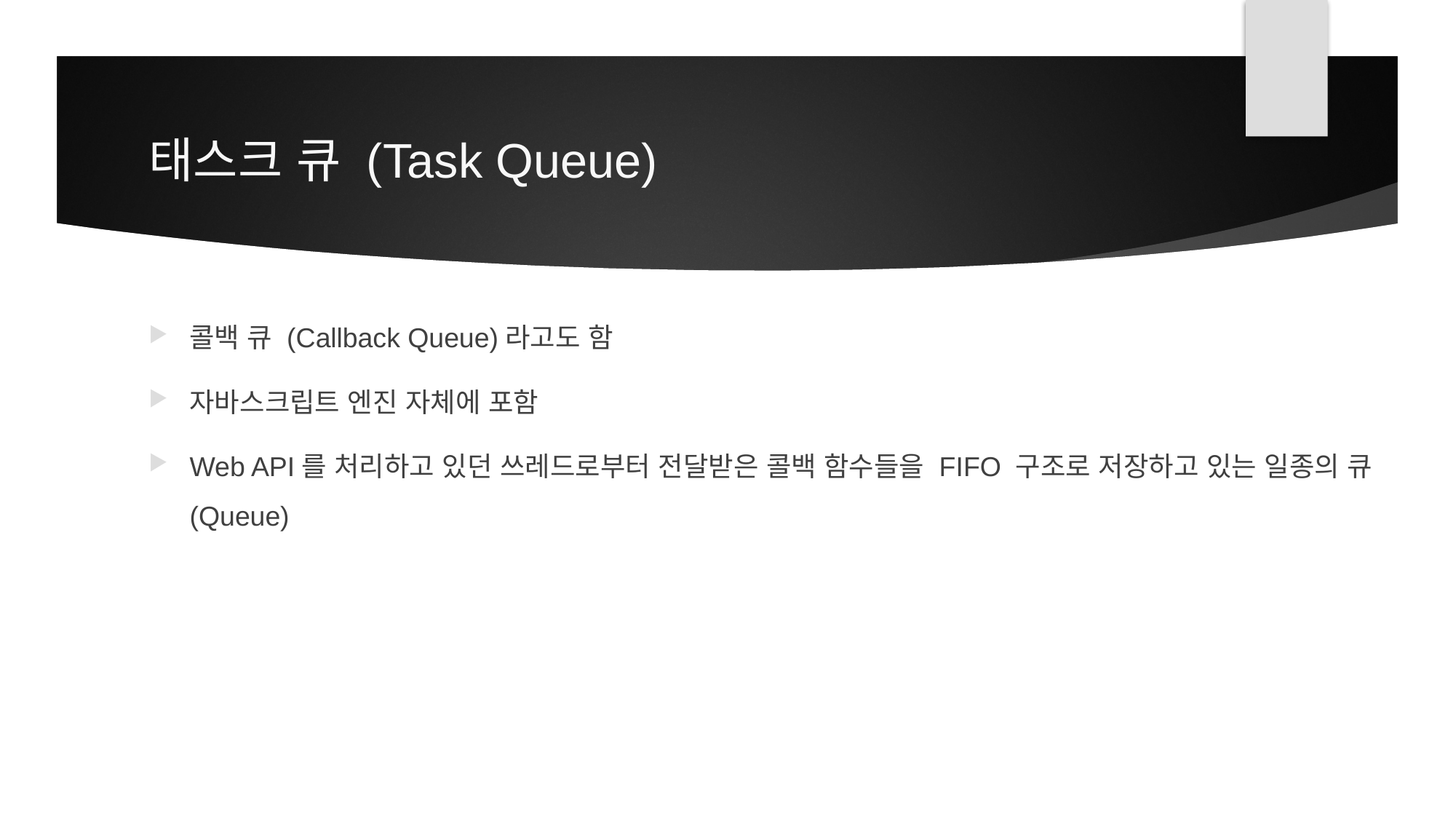

# 태스크 큐 (Task Queue)
콜백 큐 (Callback Queue)라고도 함
자바스크립트 엔진 자체에 포함
Web API를 처리하고 있던 쓰레드로부터 전달받은 콜백 함수들을 FIFO 구조로 저장하고 있는 일종의 큐(Queue)